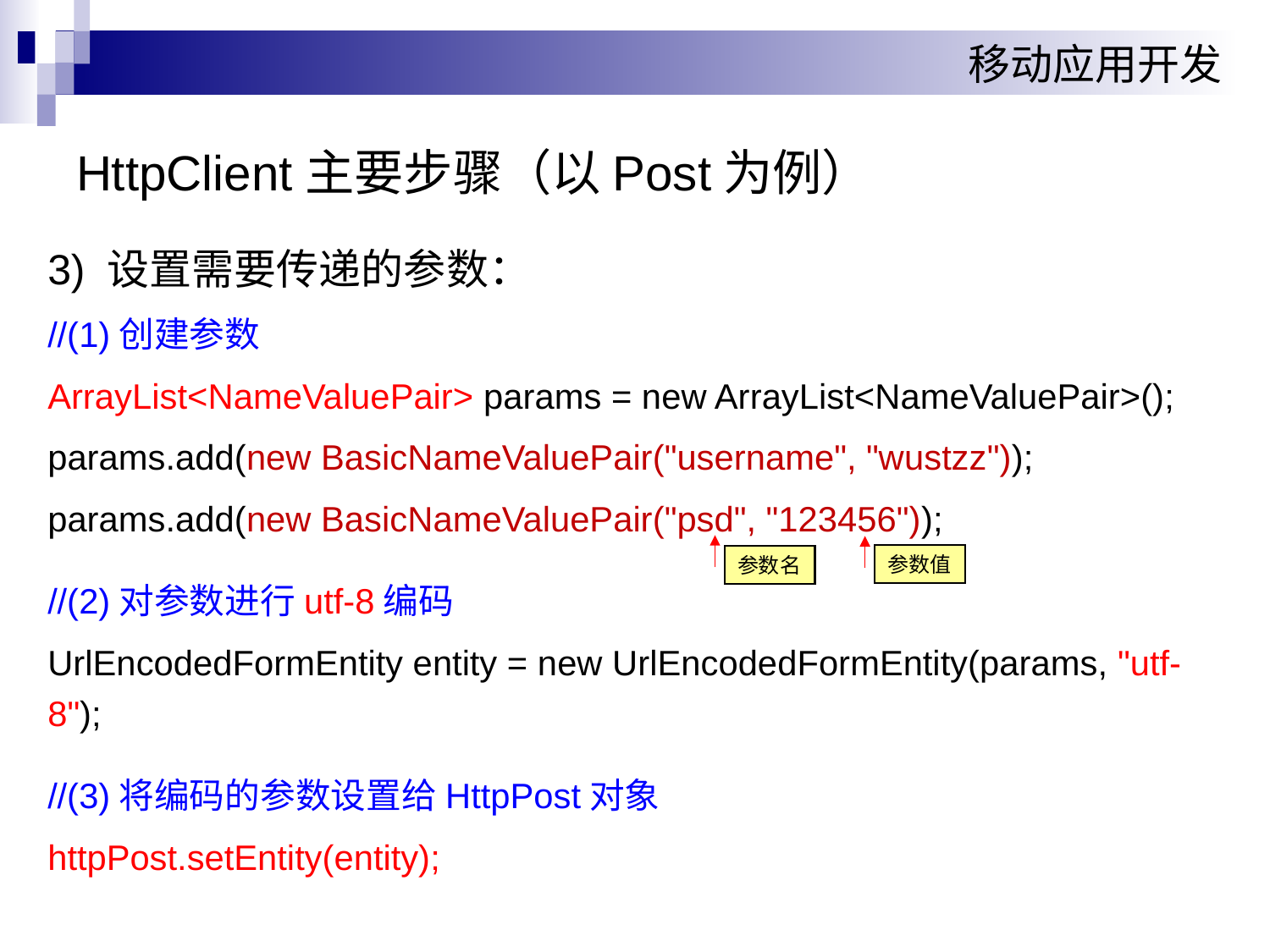

# HttpClient主要步骤（以Post为例）
3) 设置需要传递的参数：
//(1)创建参数
ArrayList<NameValuePair> params = new ArrayList<NameValuePair>();
params.add(new BasicNameValuePair("username", "wustzz"));
params.add(new BasicNameValuePair("psd", "123456"));
//(2)对参数进行utf-8编码
UrlEncodedFormEntity entity = new UrlEncodedFormEntity(params, "utf-8");
//(3)将编码的参数设置给HttpPost对象
httpPost.setEntity(entity);

参数值
参数名